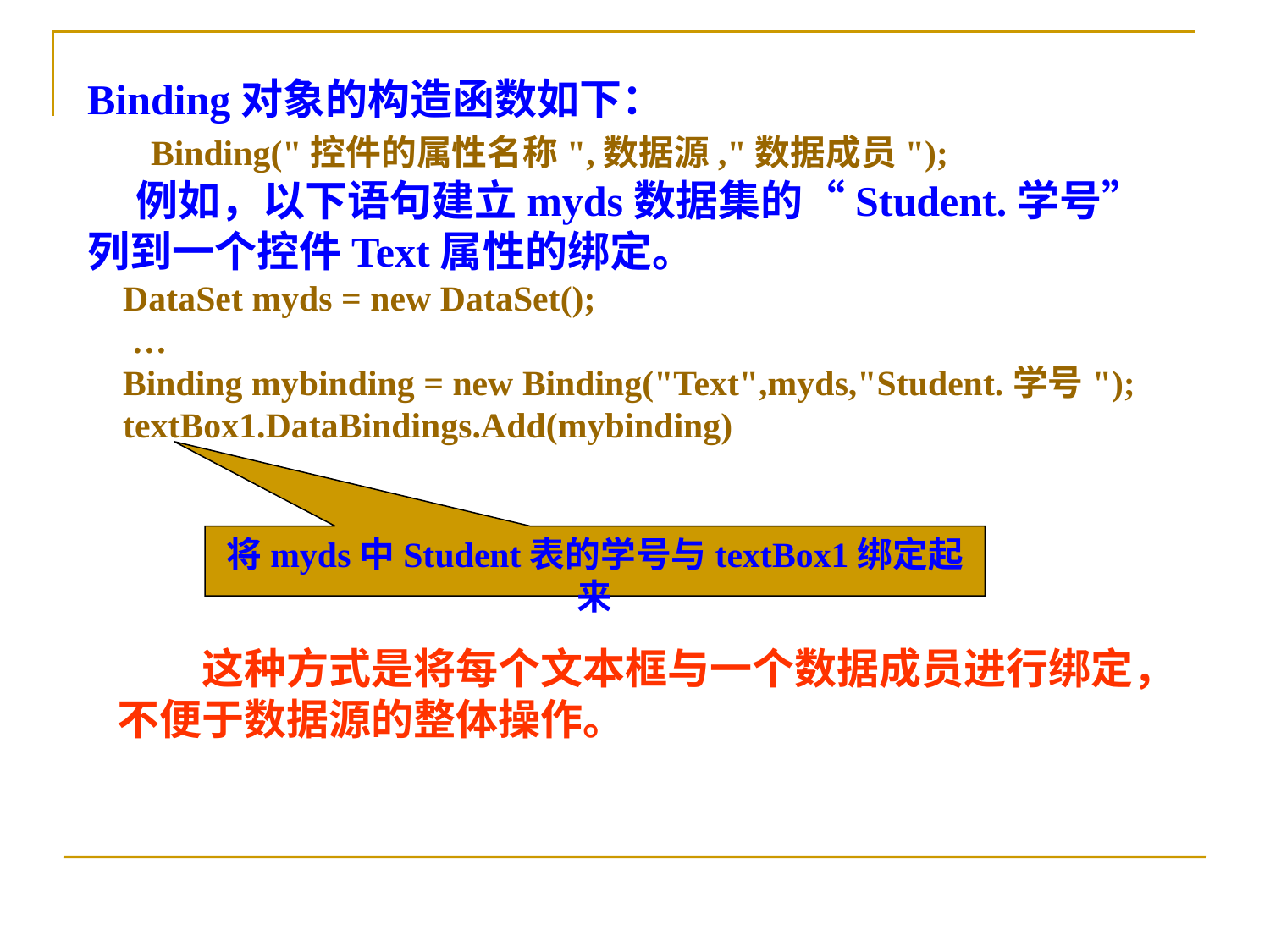

Binding对象的构造函数如下：
      Binding("控件的属性名称",数据源,"数据成员");
    例如，以下语句建立myds数据集的“Student.学号”列到一个控件Text属性的绑定。
    DataSet myds = new DataSet();
     …
    Binding mybinding = new Binding("Text",myds,"Student.学号");
    textBox1.DataBindings.Add(mybinding)
将myds中Student表的学号与textBox1绑定起来
　　这种方式是将每个文本框与一个数据成员进行绑定，不便于数据源的整体操作。